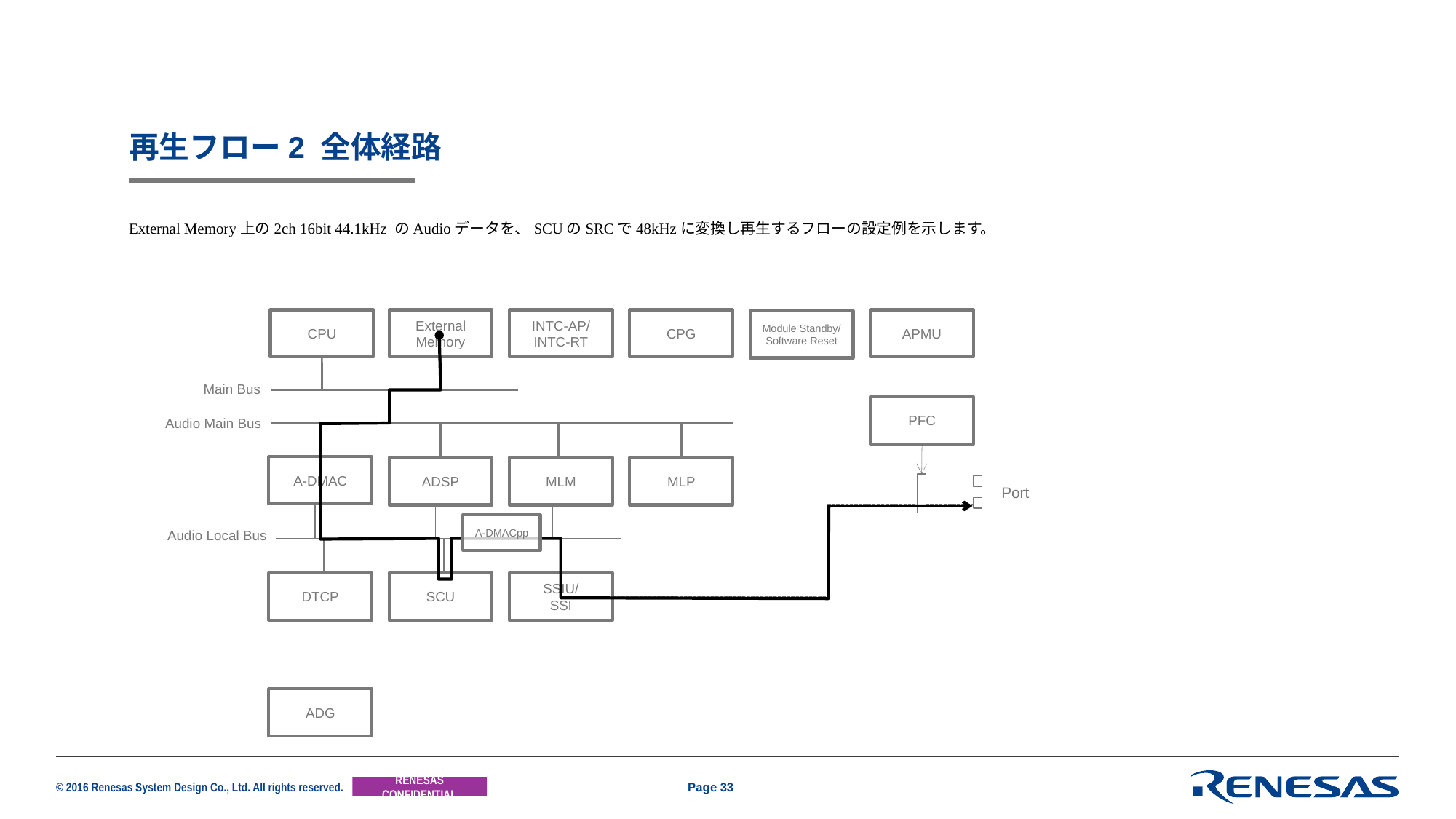

# 再生フロー2 全体経路
External Memory上の2ch 16bit 44.1kHz のAudioデータを、SCUのSRCで48kHzに変換し再生するフローの設定例を示します。
CPU
External
Memory
INTC-AP/ INTC-RT
CPG
APMU
Module Standby/
Software Reset
Main Bus
PFC
Audio Main Bus
A-DMAC
ADSP
MLM
MLP

Port

Audio Local Bus
DTCP
SCU
SSIU/
SSI
ADG

A-DMACpp
Page 33